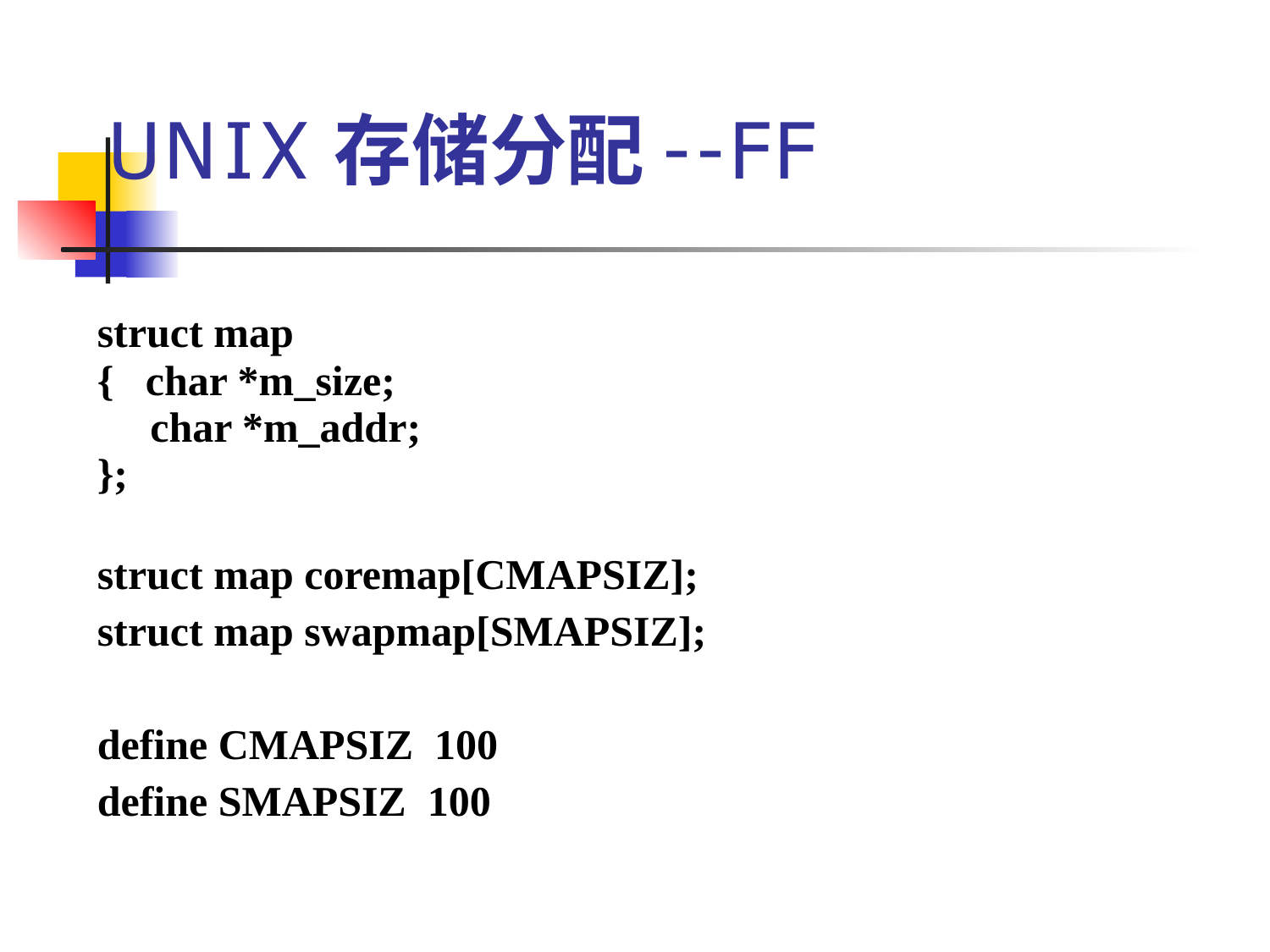

# UNIX存储分配--FF
struct map
{   char *m_size;
     char *m_addr;
};

struct map coremap[CMAPSIZ];
struct map swapmap[SMAPSIZ];

define CMAPSIZ  100
define SMAPSIZ  100